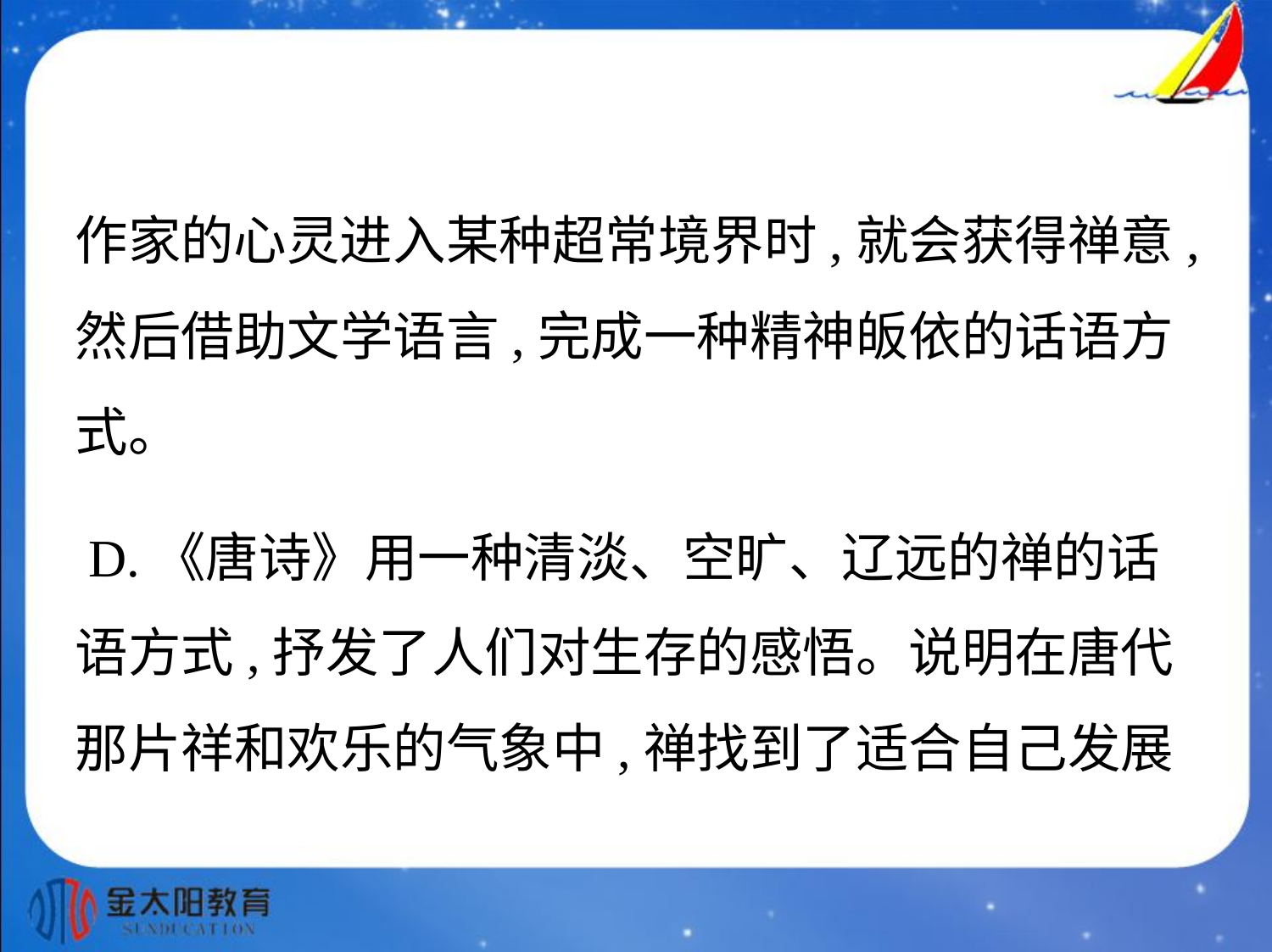

作家的心灵进入某种超常境界时,就会获得禅意,
然后借助文学语言,完成一种精神皈依的话语方
式。
 D.《唐诗》用一种清淡、空旷、辽远的禅的话
语方式,抒发了人们对生存的感悟。说明在唐代
那片祥和欢乐的气象中,禅找到了适合自己发展